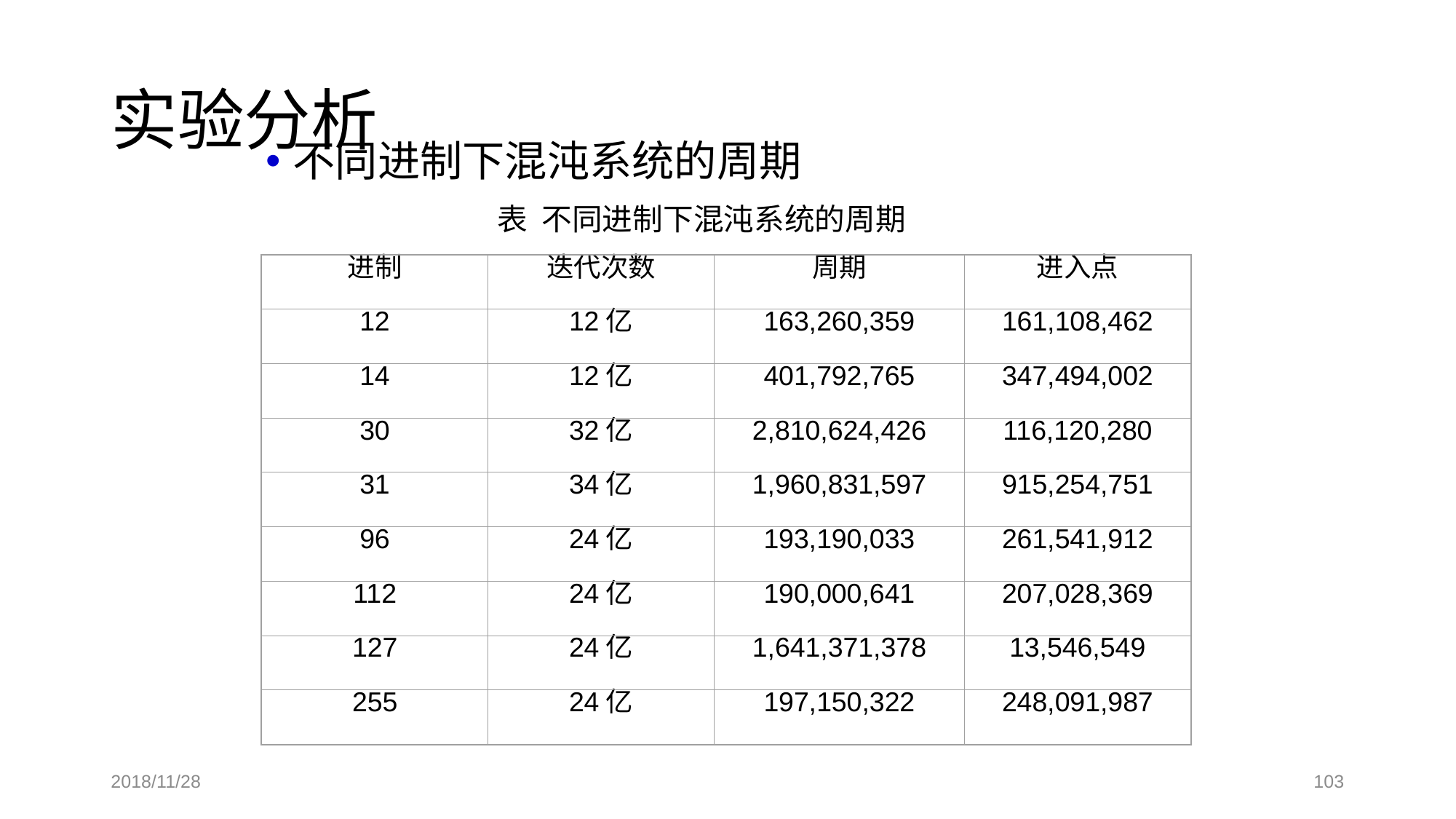

# 实验分析
不同进制下混沌系统的周期
表  不同进制下混沌系统的周期

进制

迭代次数

周期

进入点

12

12亿

163,260,359

161,108,462

14

12亿

401,792,765

347,494,002

30

32亿

2,810,624,426

116,120,280

31

34亿

1,960,831,597

915,254,751

96

24亿

193,190,033

261,541,912

112

24亿

190,000,641

207,028,369

127

24亿

1,641,371,378

13,546,549

255

24亿

197,150,322

248,091,987

2018/11/28
103